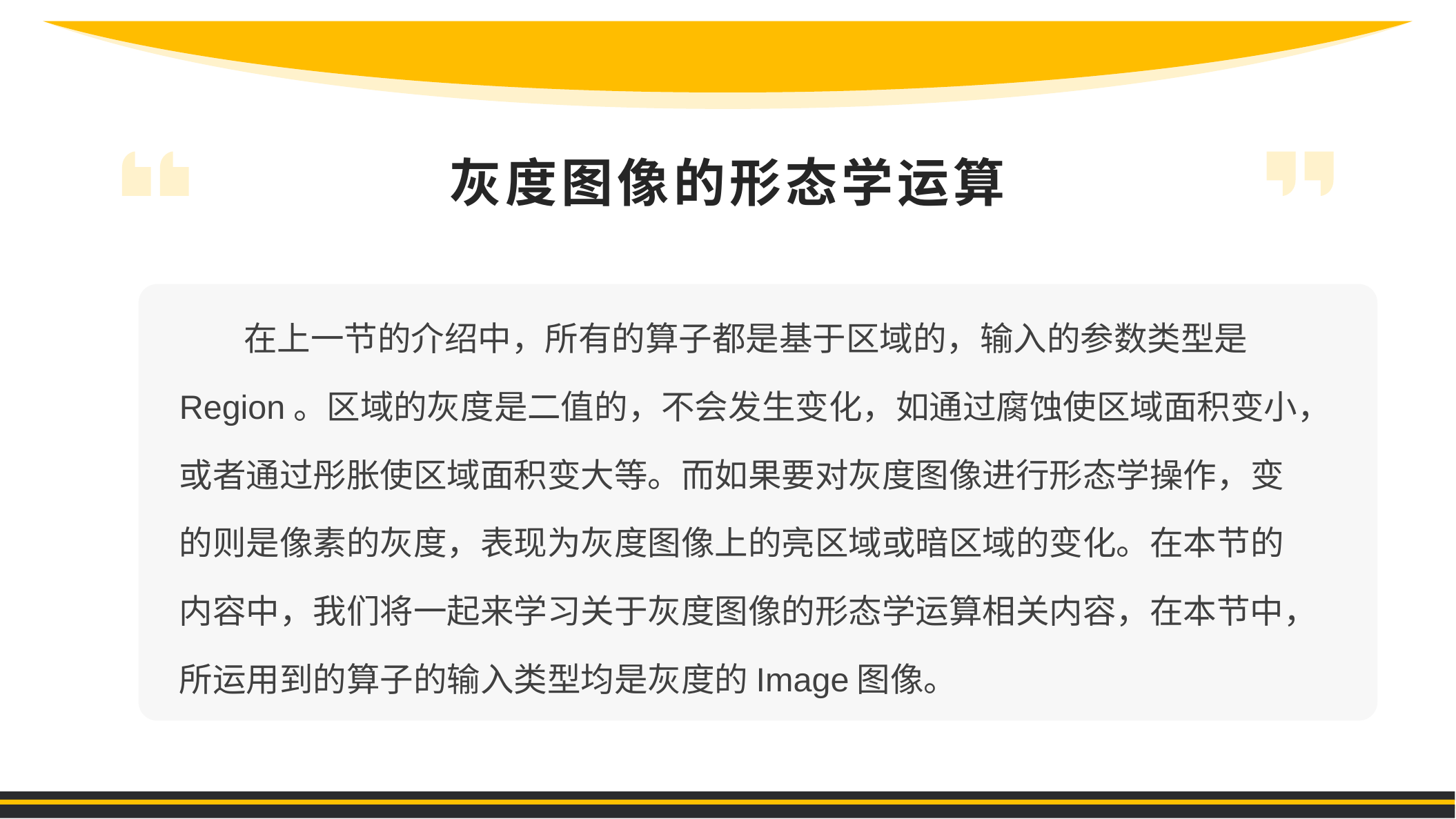

灰度图像的形态学运算

      在上一节的介绍中，所有的算子都是基于区域的，输入的参数类型是Region。区域的灰度是二值的，不会发生变化，如通过腐蚀使区域面积变小，或者通过彤胀使区域面积变大等。而如果要对灰度图像进行形态学操作，变的则是像素的灰度，表现为灰度图像上的亮区域或暗区域的变化。在本节的内容中，我们将一起来学习关于灰度图像的形态学运算相关内容，在本节中，所运用到的算子的输入类型均是灰度的Image图像。